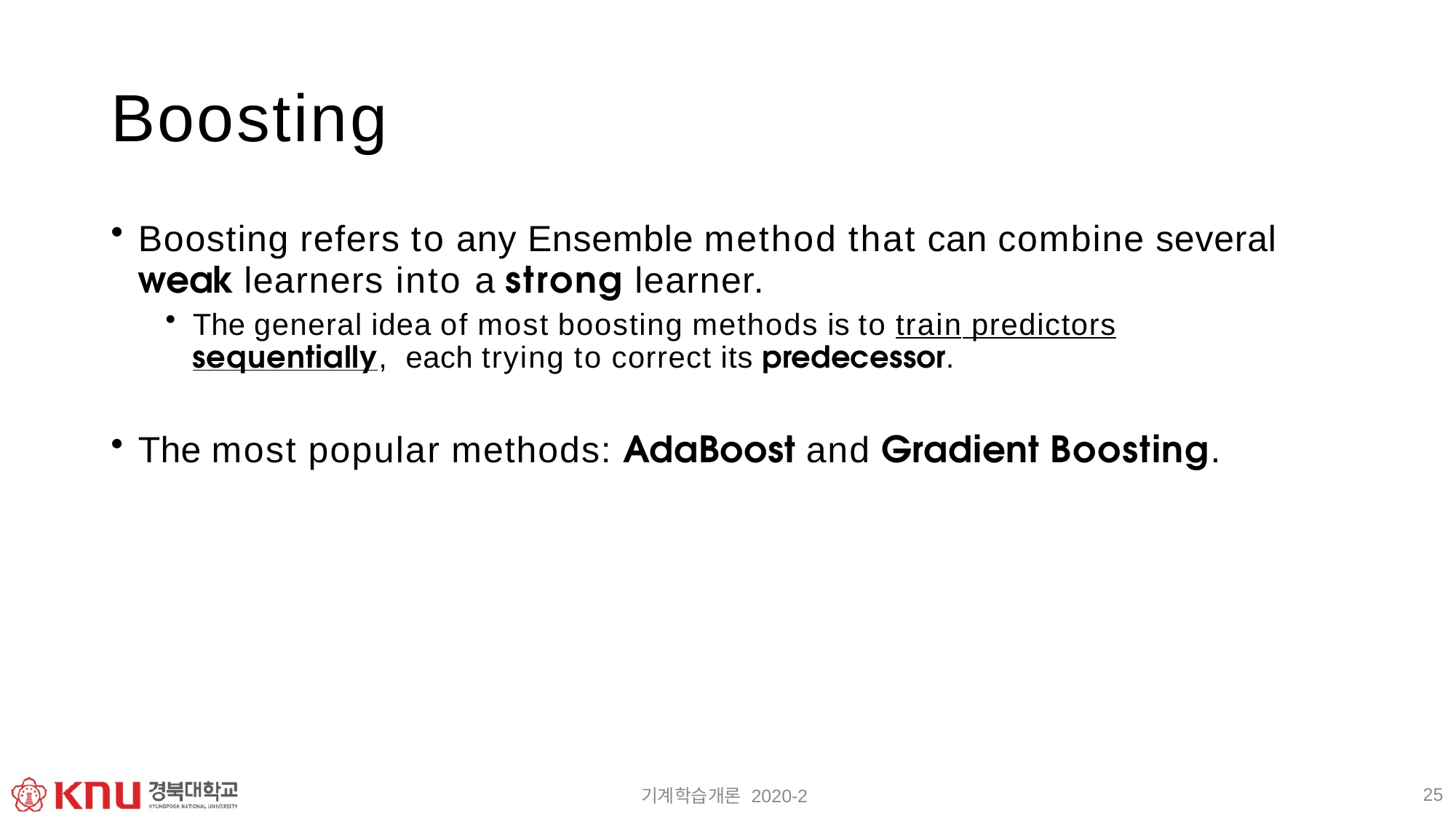

# Boosting
Boosting refers to any Ensemble method that can combine several
weak learners into a strong learner.
The general idea of most boosting methods is to train predictors sequentially,  each trying to correct its predecessor.

The most popular methods: AdaBoost and Gradient Boosting.
25
기계학습개론 2020-2